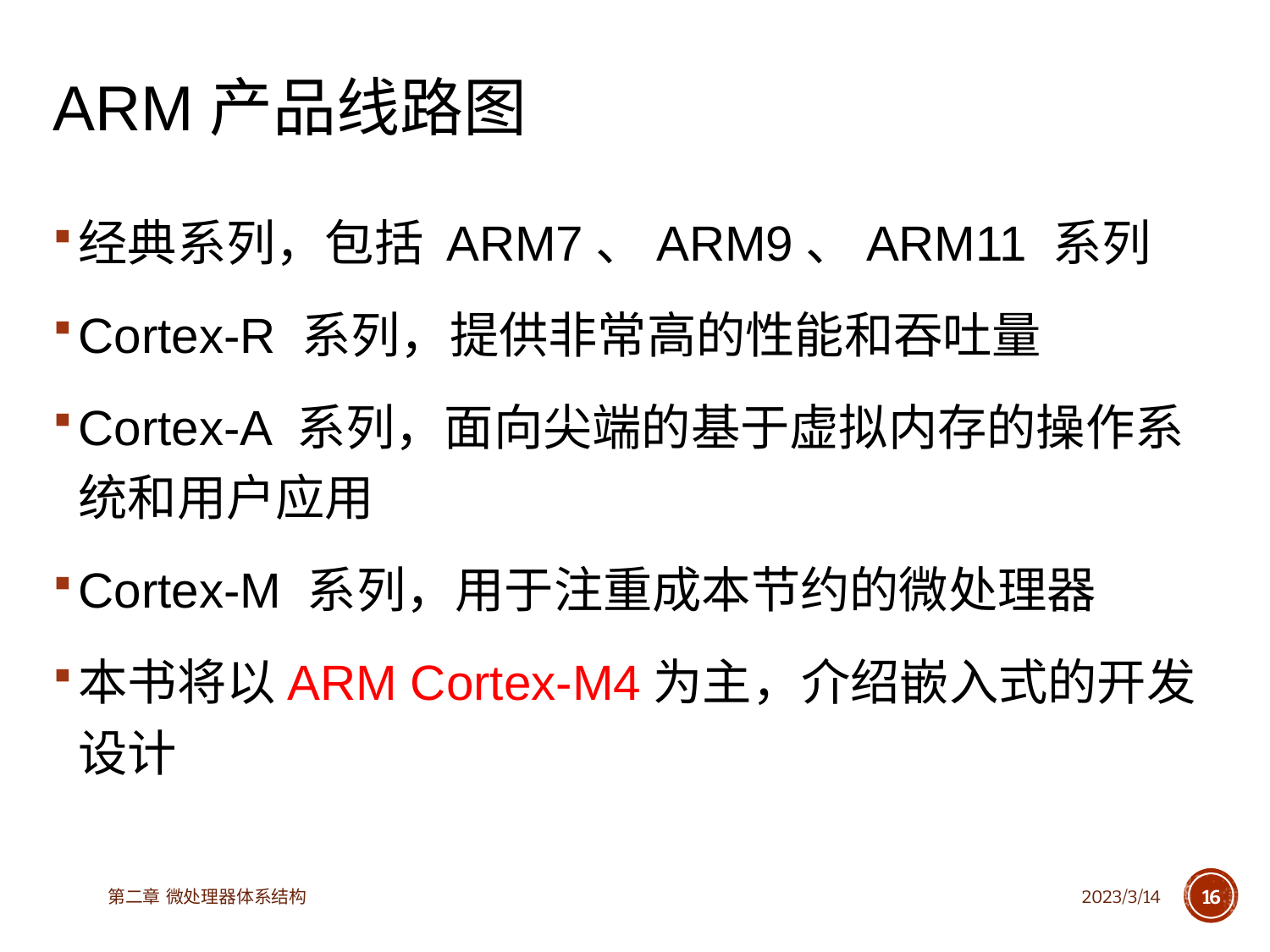

# ARM产品线路图
经典系列，包括 ARM7、ARM9、ARM11 系列
Cortex-R 系列，提供非常高的性能和吞吐量
Cortex-A 系列，面向尖端的基于虚拟内存的操作系统和用户应用
Cortex-M 系列，用于注重成本节约的微处理器
本书将以ARM Cortex-M4为主，介绍嵌入式的开发设计
第二章 微处理器体系结构
2023/3/14
16